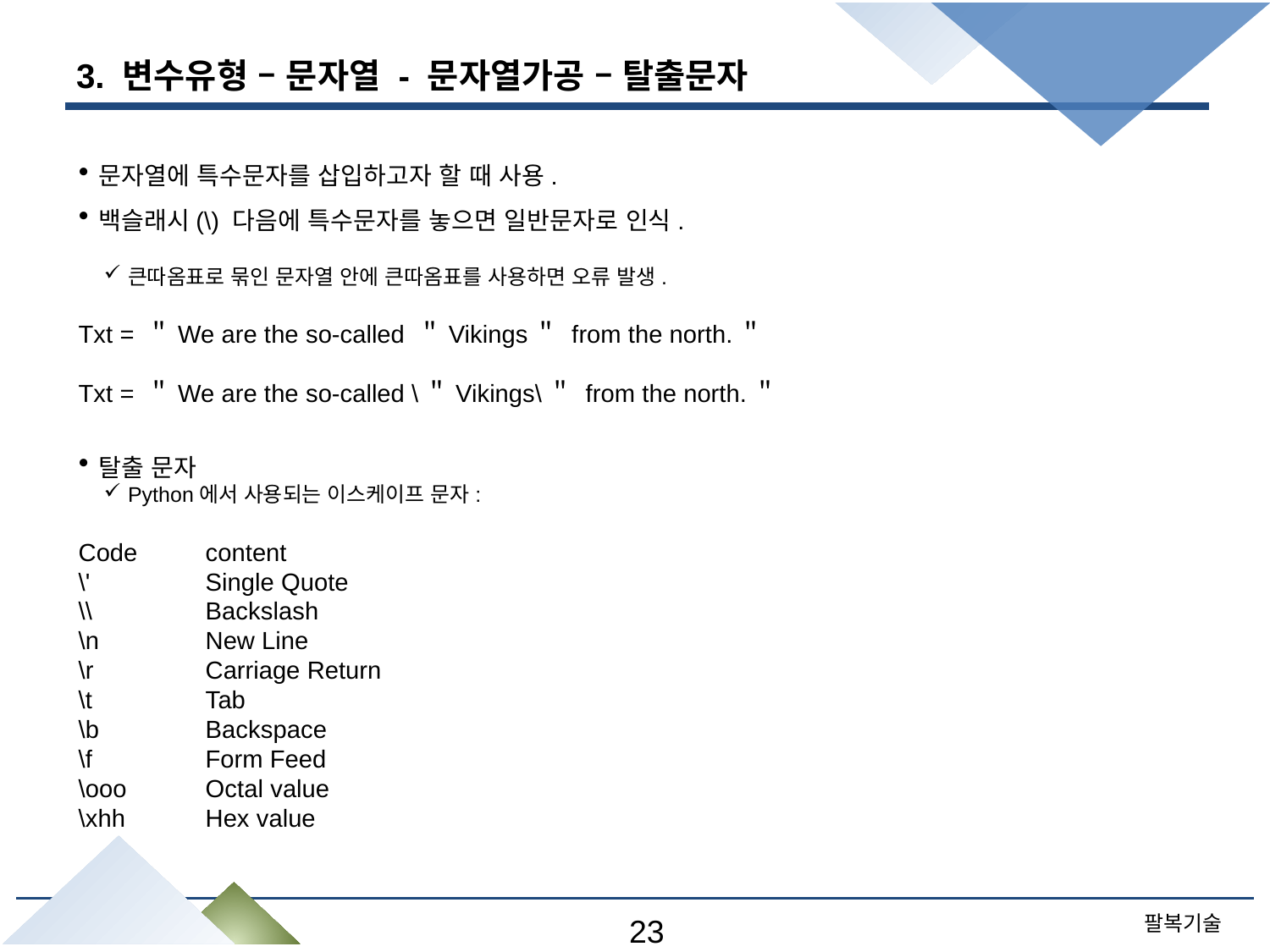

# 3. 변수유형 – 문자열 - 문자열가공 – 탈출문자
문자열에 특수문자를 삽입하고자 할 때 사용.
백슬래시(\) 다음에 특수문자를 놓으면 일반문자로 인식.

큰따옴표로 묶인 문자열 안에 큰따옴표를 사용하면 오류 발생.

Txt = ＂We are the so-called ＂Vikings＂ from the north.＂

Txt = ＂We are the so-called \＂Vikings\＂ from the north.＂

탈출 문자
Python에서 사용되는 이스케이프 문자:

Code	content
\'	Single Quote
\\	Backslash
\n	New Line
\r	Carriage Return
\t	Tab
\b	Backspace
\f	Form Feed
\ooo	Octal value
\xhh	Hex value
23